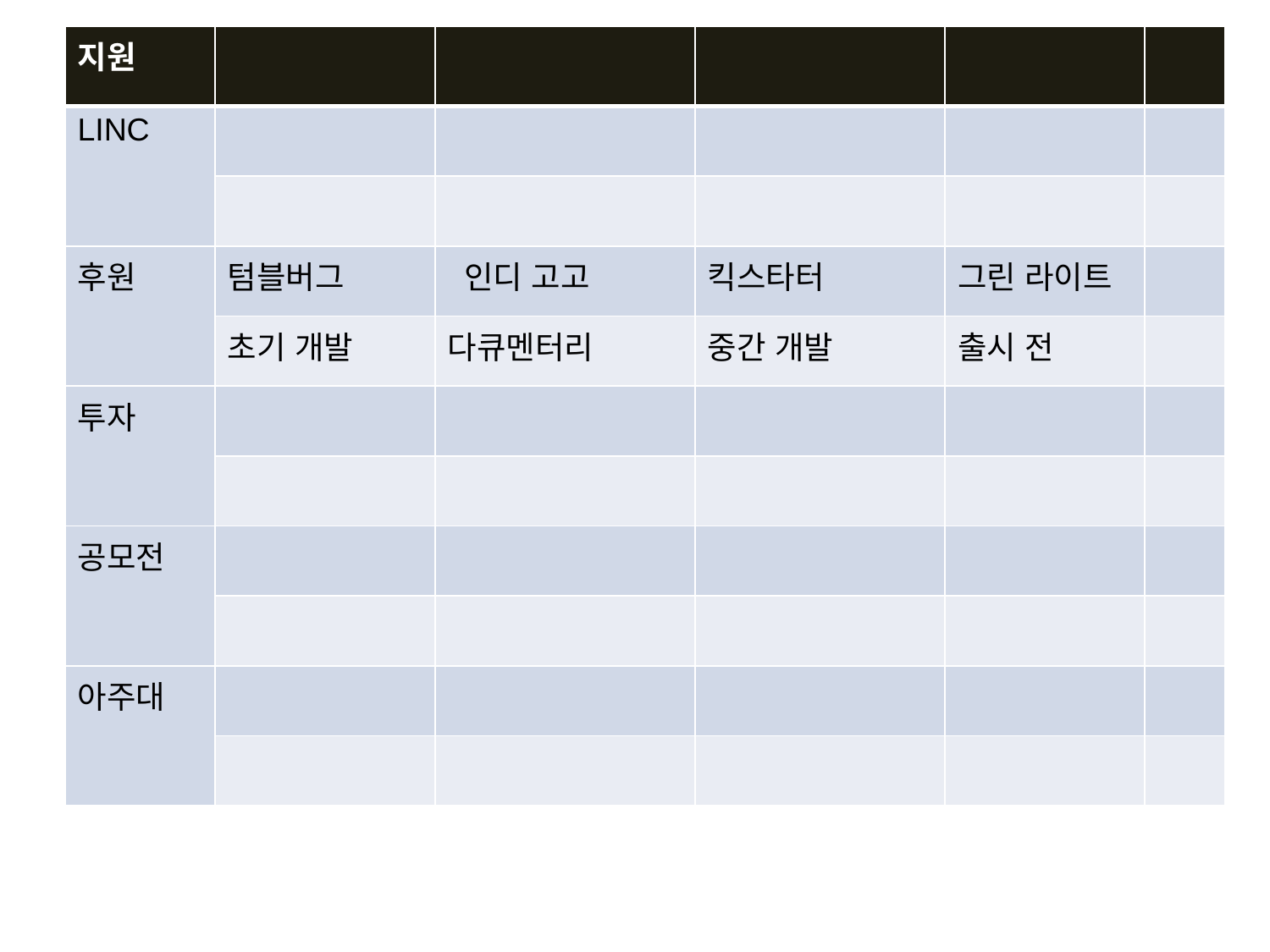

| 지원 |  |  |  |  |  |
| --- | --- | --- | --- | --- | --- |
| LINC |  |  |  |  |  |
|  |  |  |  |  |  |
| 후원 | 텀블버그 | 인디 고고 | 킥스타터 | 그린 라이트 |  |
|  | 초기 개발 | 다큐멘터리 | 중간 개발 | 출시 전 |  |
| 투자 |  |  |  |  |  |
|  |  |  |  |  |  |
| 공모전 |  |  |  |  |  |
|  |  |  |  |  |  |
| 아주대 |  |  |  |  |  |
|  |  |  |  |  |  |